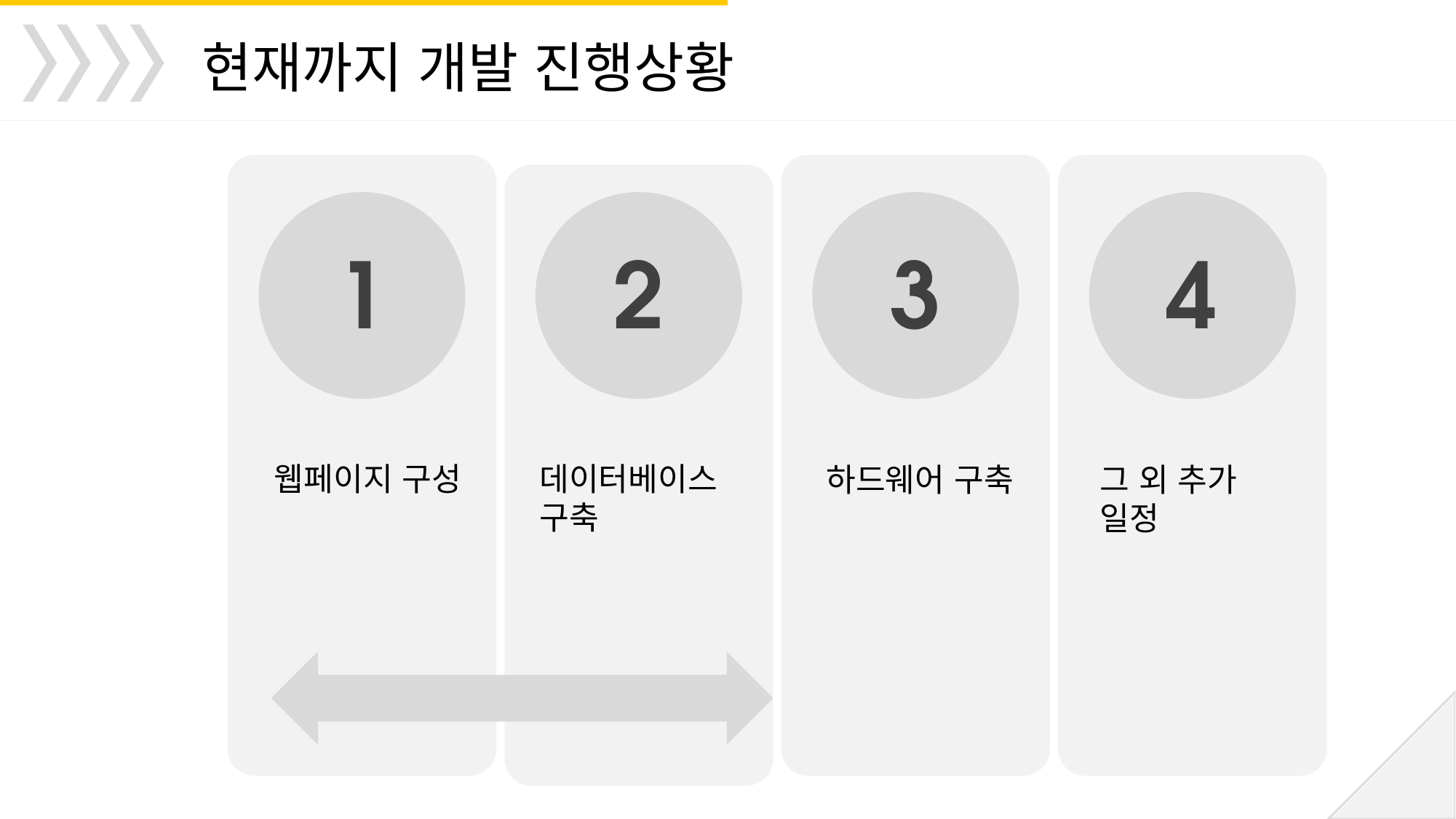

현재까지 개발 진행상황

4
3
2
1
데이터베이스 구축
웹페이지 구성
하드웨어 구축
그 외 추가 일정